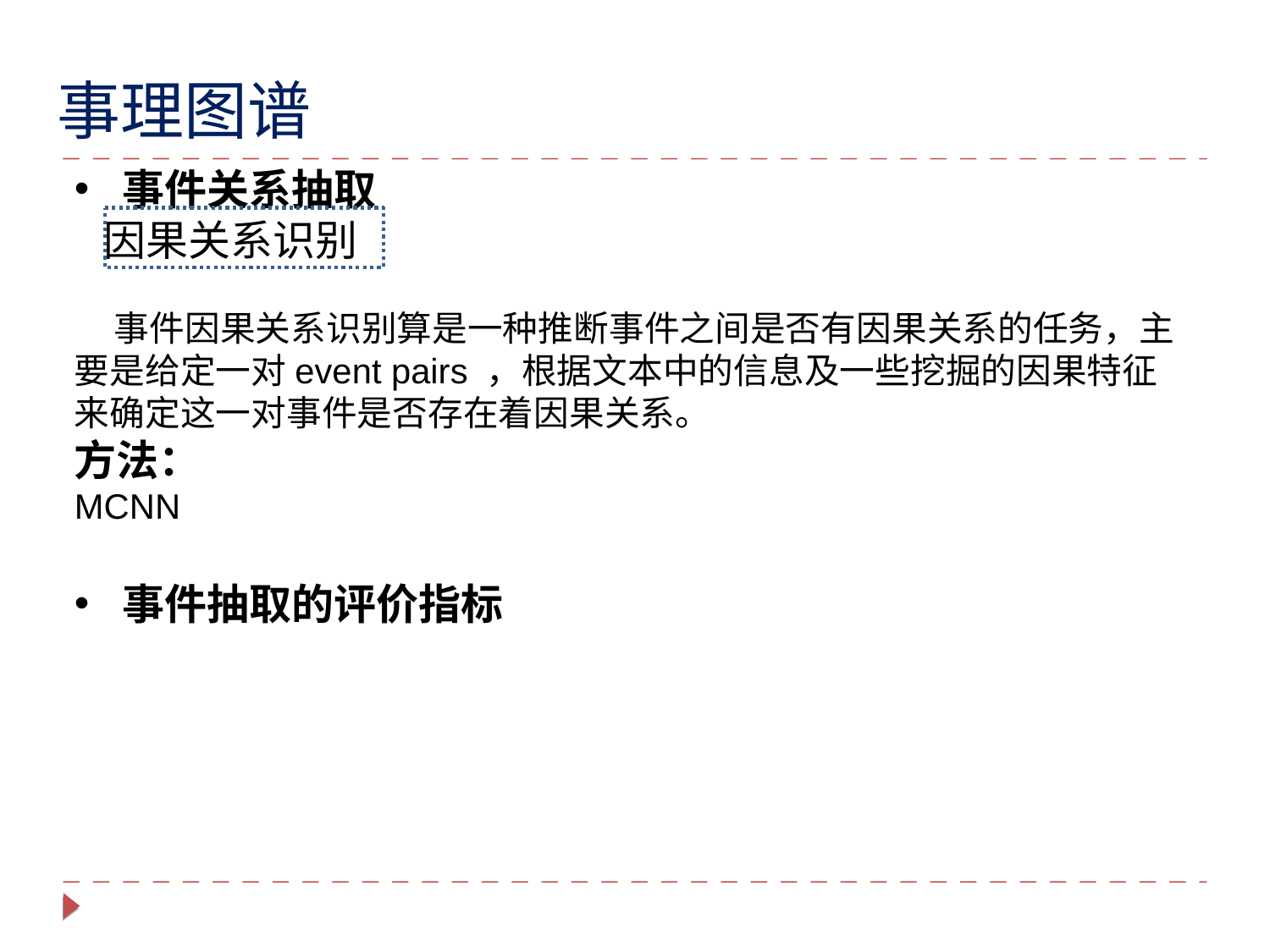

事理图谱
事件关系抽取
  因果关系识别

    事件因果关系识别算是一种推断事件之间是否有因果关系的任务，主要是给定一对event pairs ，根据文本中的信息及一些挖掘的因果特征来确定这一对事件是否存在着因果关系。
方法：
MCNN

事件抽取的评价指标